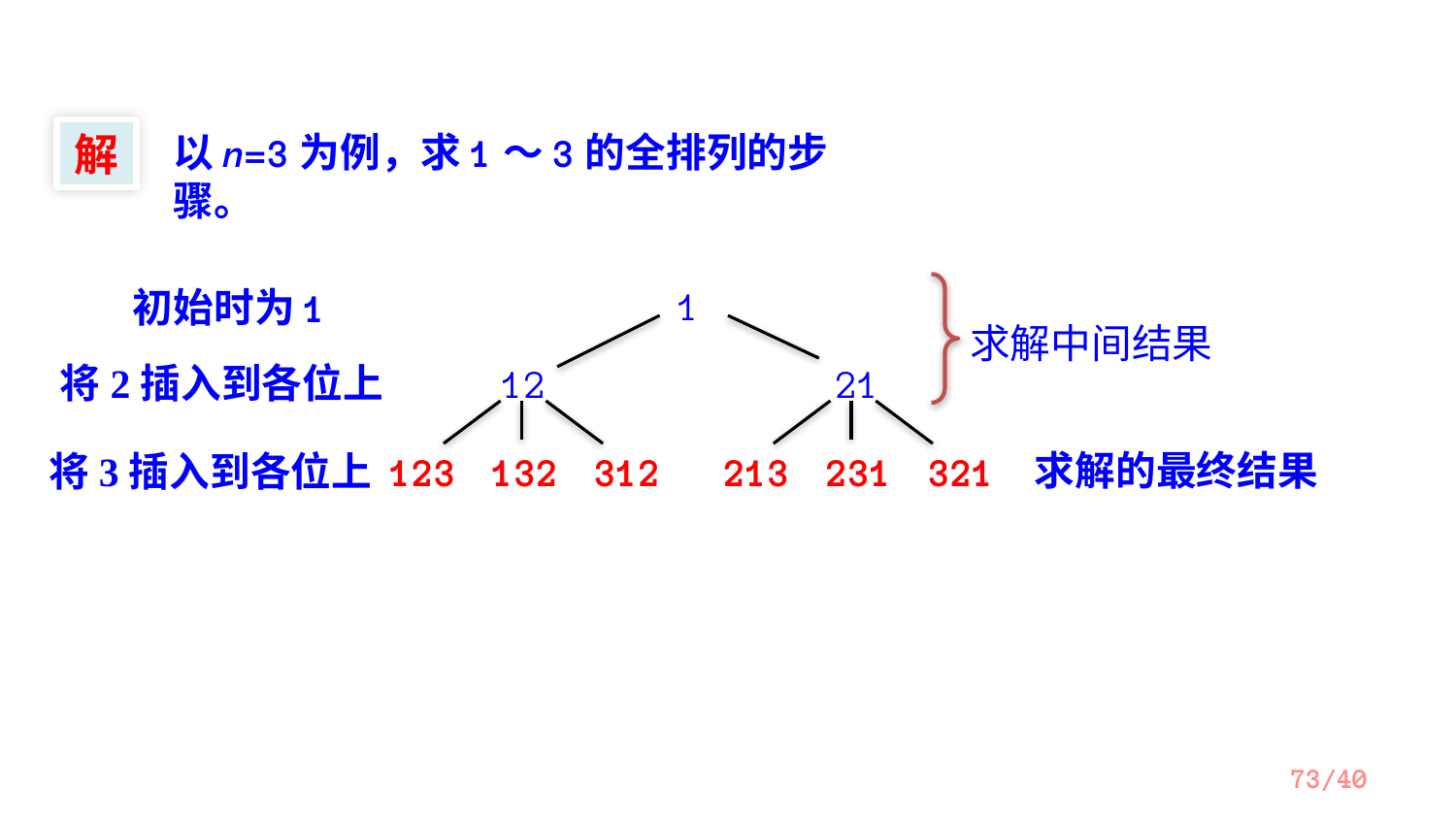

解
以n=3为例，求1～3的全排列的步骤。

求解中间结果
求解的最终结果
1
初始时为1
12
21
将2插入到各位上
132
231
123
312
213
321
将3插入到各位上
73/40